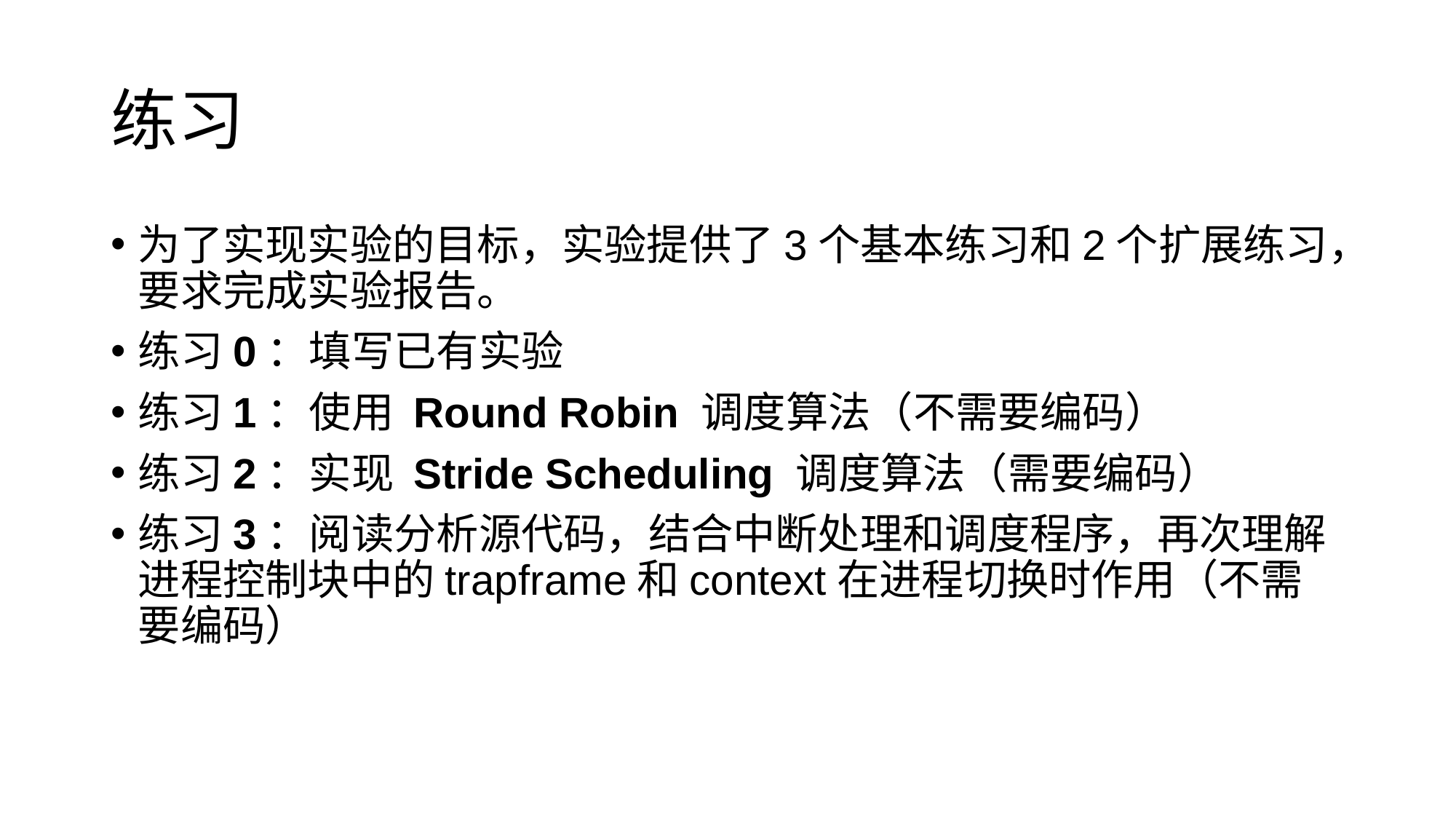

# 练习
为了实现实验的目标，实验提供了3个基本练习和2个扩展练习，要求完成实验报告。
练习0：填写已有实验
练习1：使用 Round Robin 调度算法（不需要编码）
练习2：实现 Stride Scheduling 调度算法（需要编码）
练习3：阅读分析源代码，结合中断处理和调度程序，再次理解进程控制块中的trapframe和context在进程切换时作用（不需要编码）